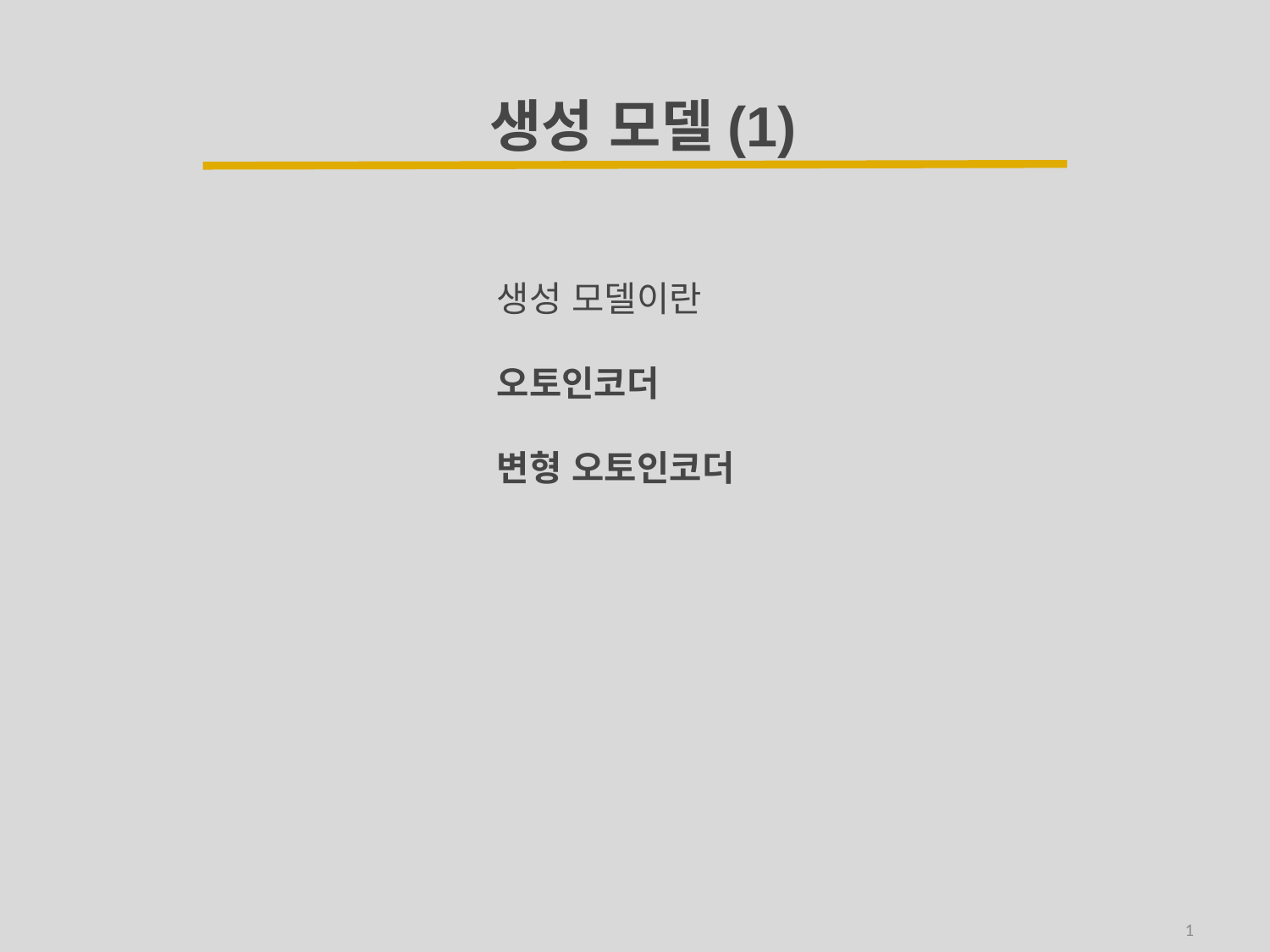

생성 모델(1)
생성 모델이란
오토인코더
변형 오토인코더
1